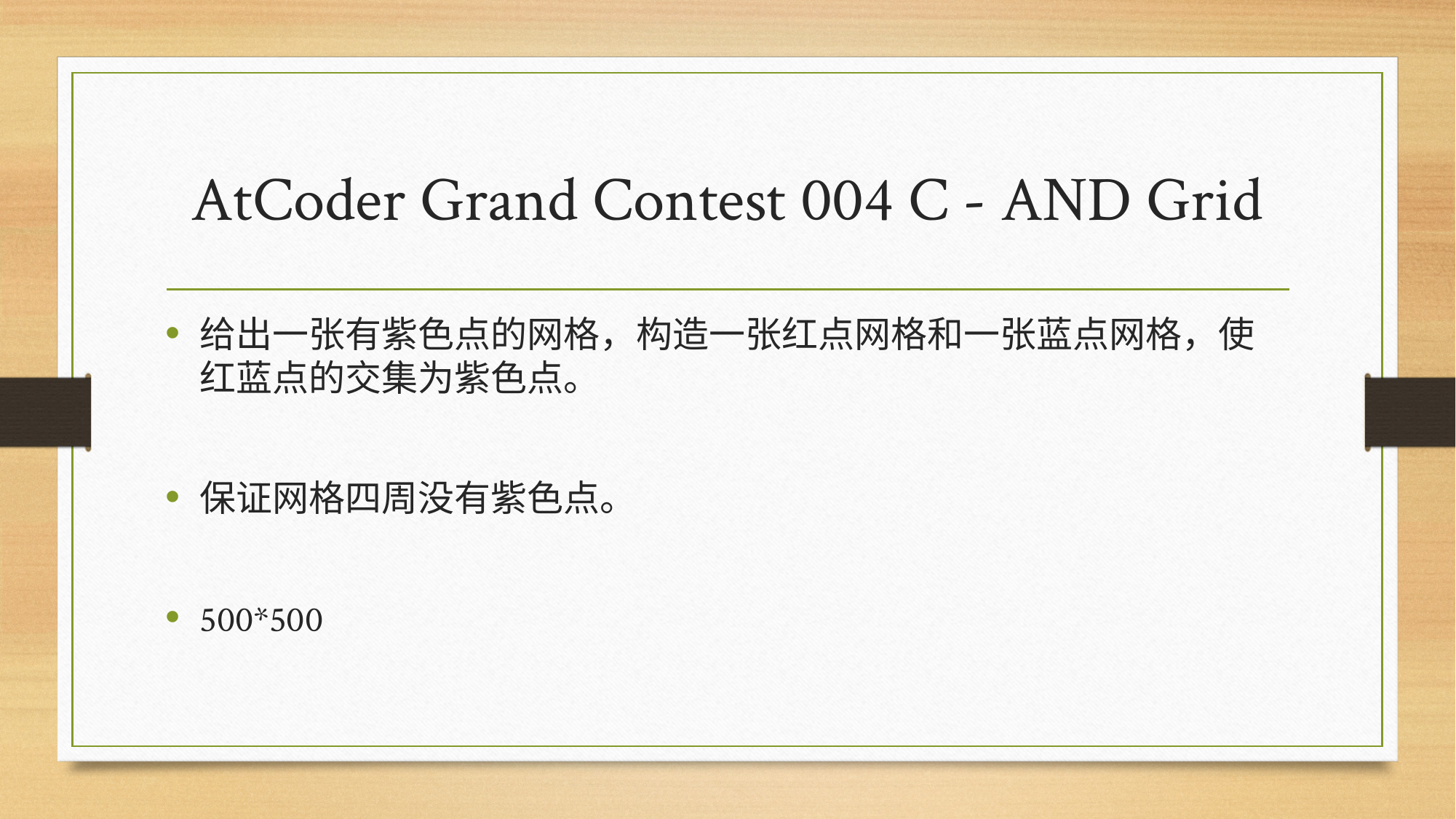

# AtCoder Grand Contest 004 C - AND Grid
给出一张有紫色点的网格，构造一张红点网格和一张蓝点网格，使红蓝点的交集为紫色点。

保证网格四周没有紫色点。

500*500